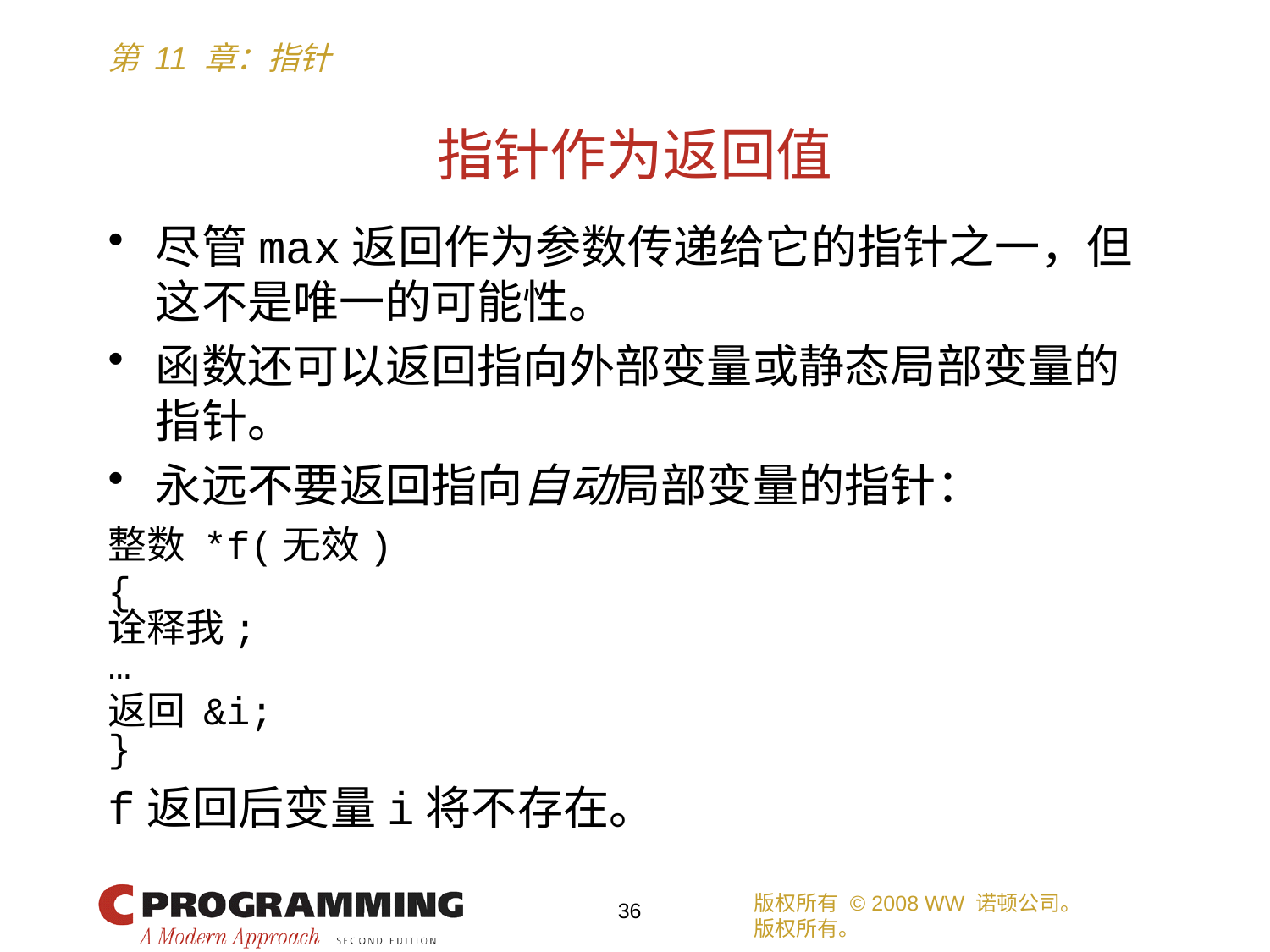

# 指针作为返回值
尽管max返回作为参数传递给它的指针之一，但这不是唯一的可能性。
函数还可以返回指向外部变量或静态局部变量的指针。
永远不要返回指向自动局部变量的指针：
整数 *f(无效)
{
诠释我;
…
返回 &i;
}
f返回后变量i将不存在。

版权所有 © 2008 WW 诺顿公司。
版权所有。
36